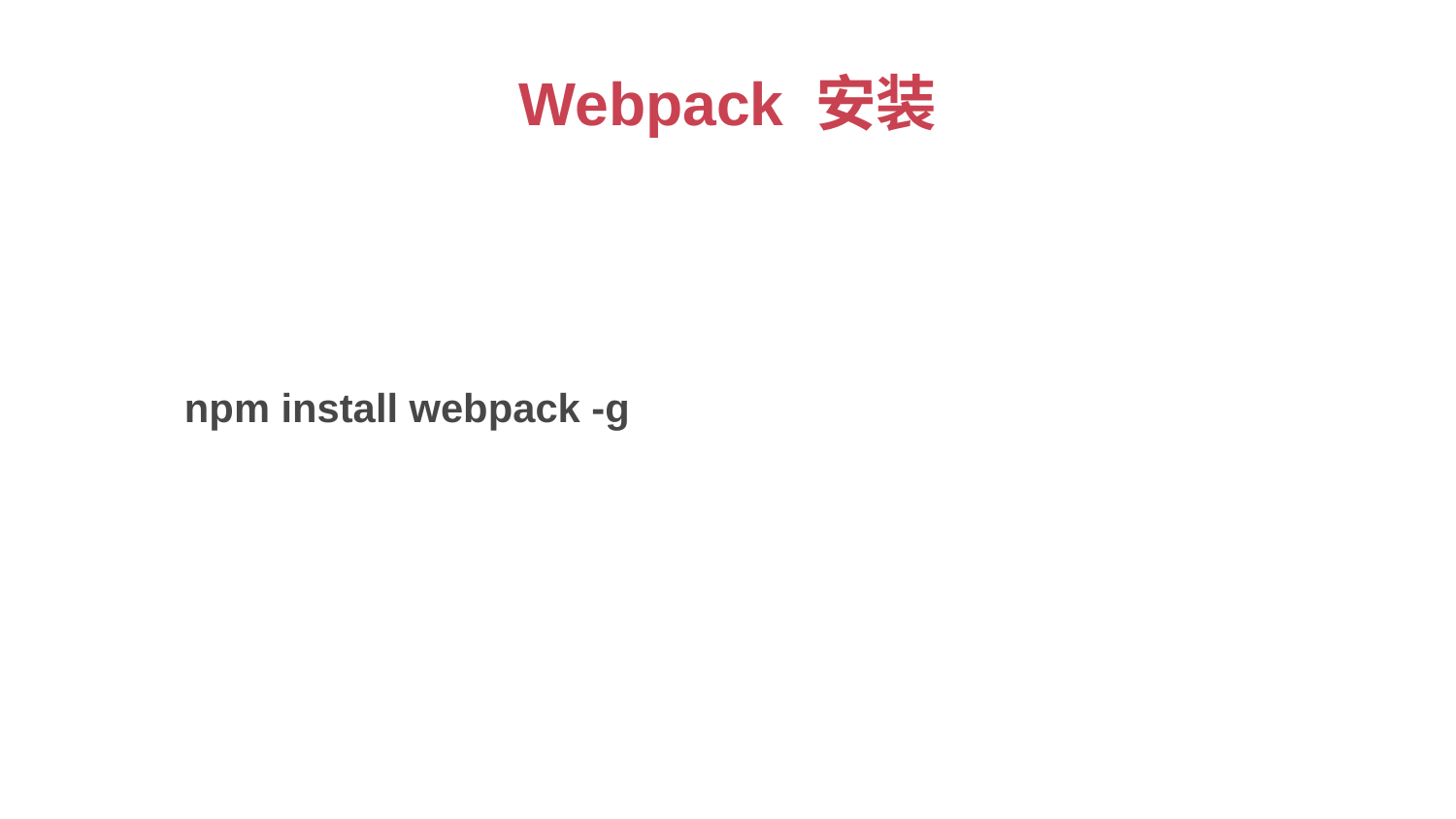

# Webpack 安装
npm install webpack -g